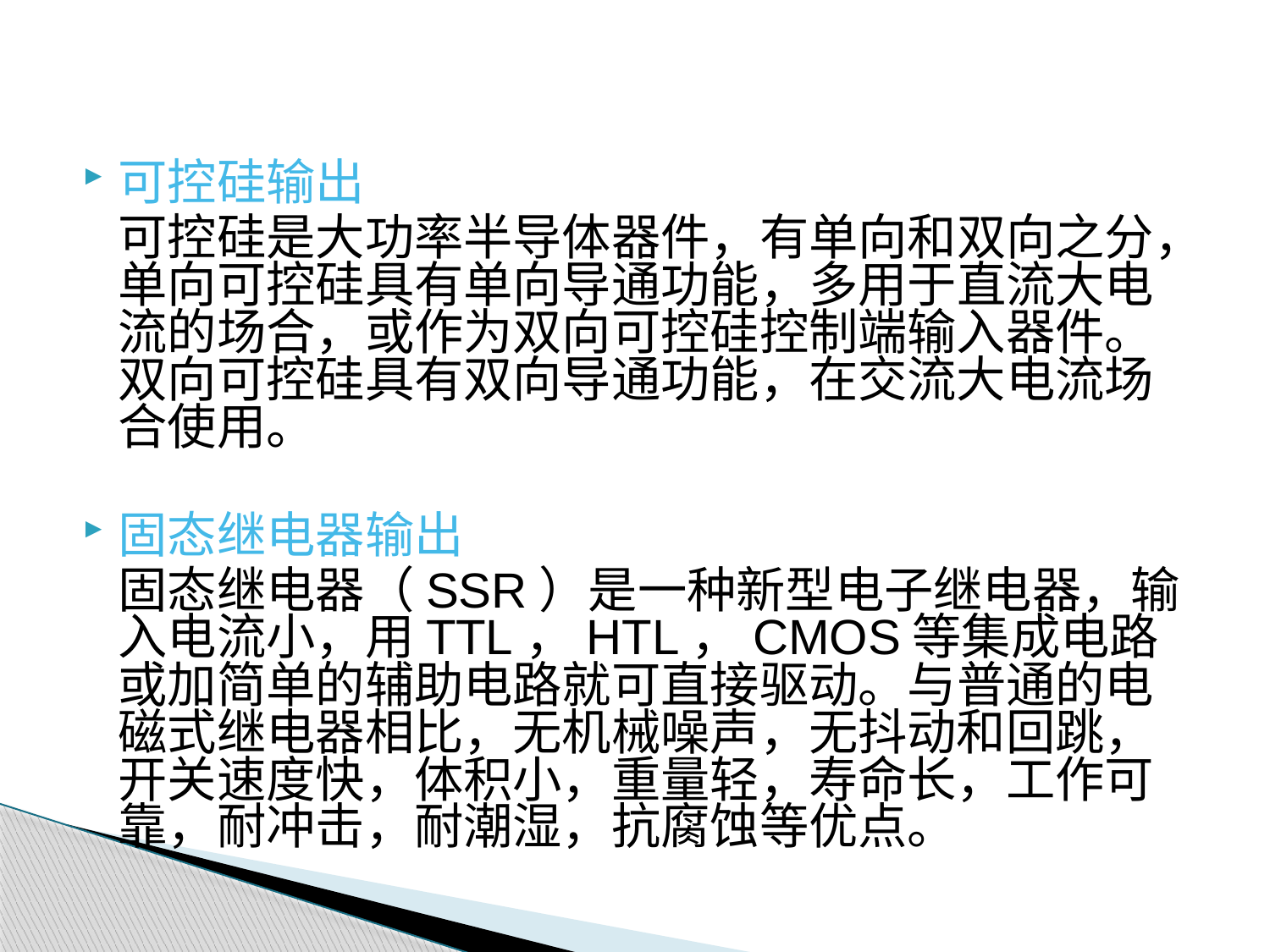

可控硅输出
	可控硅是大功率半导体器件，有单向和双向之分，单向可控硅具有单向导通功能，多用于直流大电流的场合，或作为双向可控硅控制端输入器件。双向可控硅具有双向导通功能，在交流大电流场合使用。

固态继电器输出
	固态继电器（SSR）是一种新型电子继电器，输入电流小，用TTL，HTL，CMOS等集成电路或加简单的辅助电路就可直接驱动。与普通的电磁式继电器相比，无机械噪声，无抖动和回跳，开关速度快，体积小，重量轻，寿命长，工作可靠，耐冲击，耐潮湿，抗腐蚀等优点。